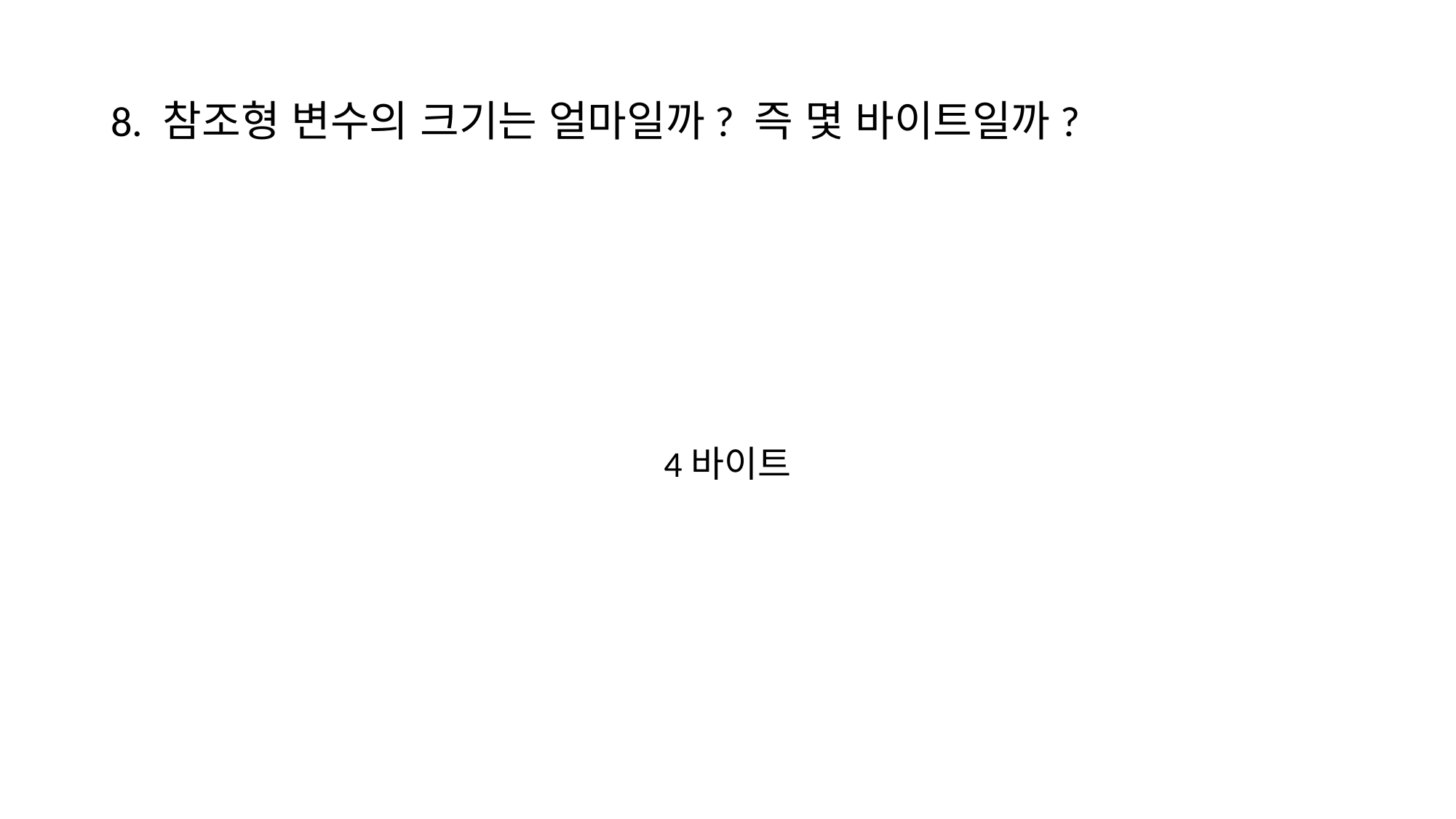

# 8. 참조형 변수의 크기는 얼마일까? 즉 몇 바이트일까?

4바이트